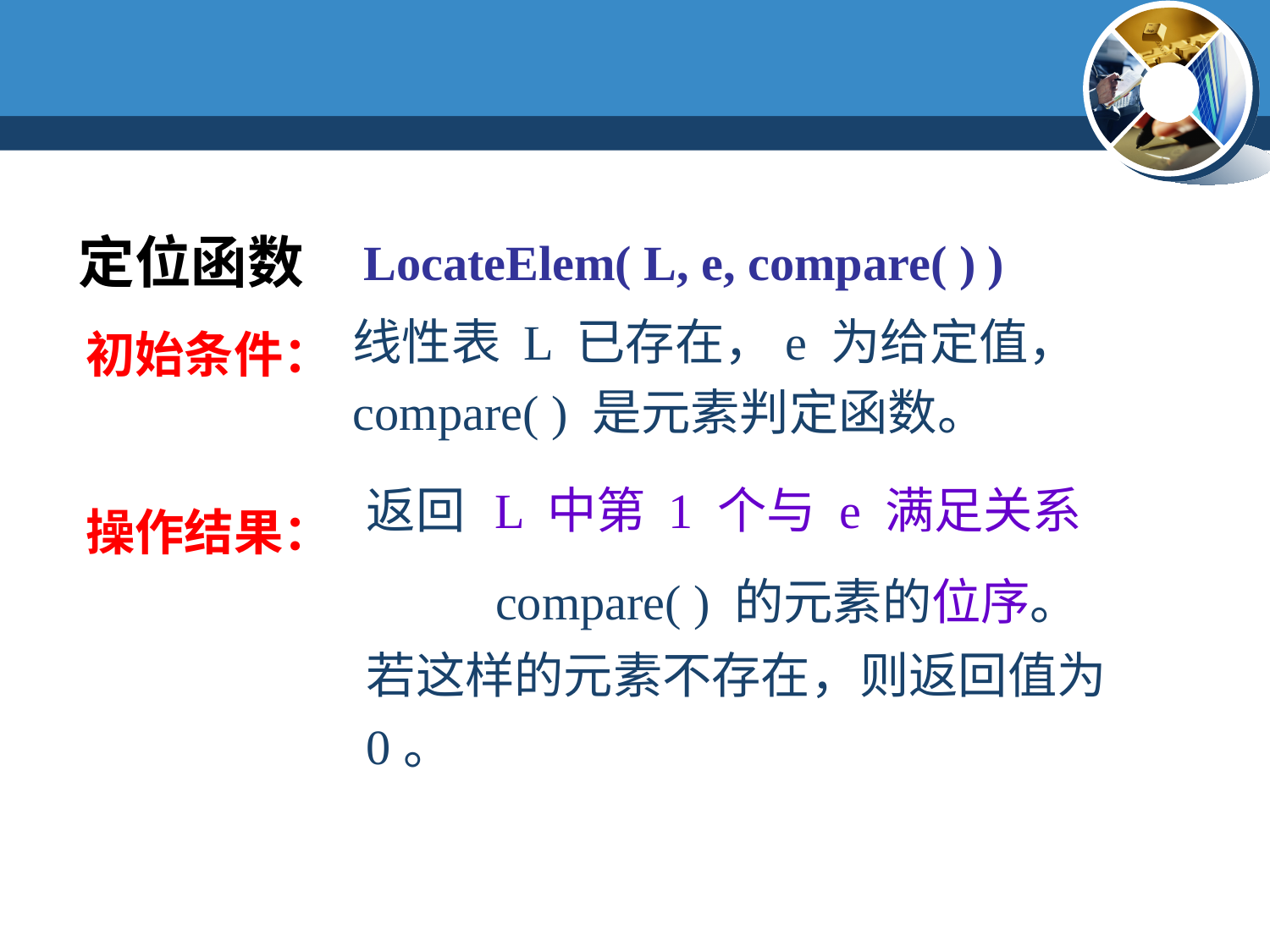

定位函数
LocateElem( L, e, compare( ) )
线性表 L 已存在，e 为给定值，
compare( ) 是元素判定函数。
初始条件：

操作结果：
返回 L 中第 1 个与 e 满足关系                 compare( ) 的元素的位序。
若这样的元素不存在，则返回值为 0。